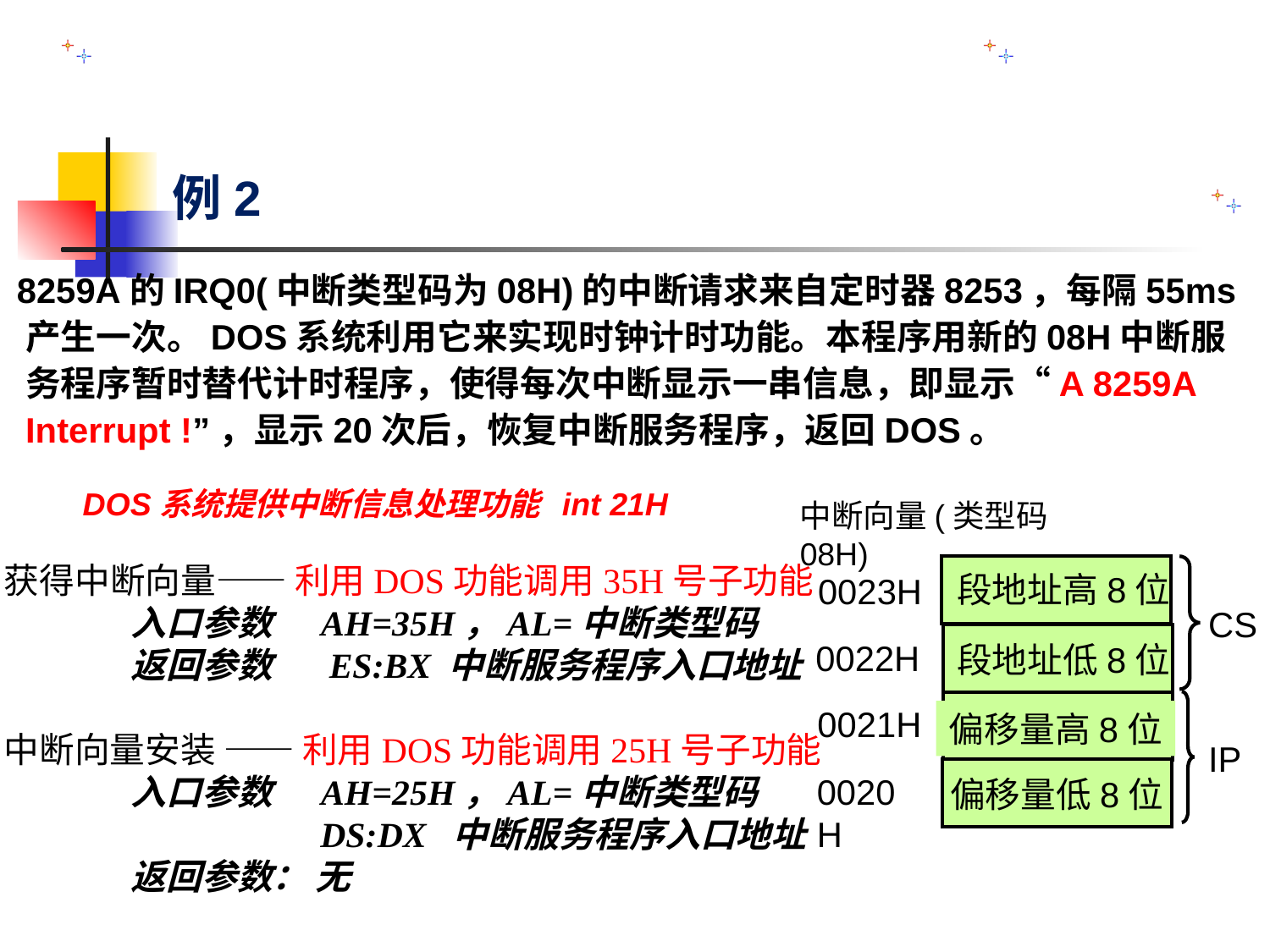

例2

    8259A的IRQ0(中断类型码为08H)的中断请求来自定时器8253，每隔55ms产生一次。DOS系统利用它来实现时钟计时功能。本程序用新的08H中断服务程序暂时替代计时程序，使得每次中断显示一串信息，即显示“A 8259A Interrupt !”，显示20次后，恢复中断服务程序，返回DOS。
DOS系统提供中断信息处理功能  int 21H
中断向量(类型码08H)
获得中断向量—— 利用DOS功能调用35H号子功能
入口参数     AH=35H，AL=中断类型码
返回参数      ES:BX 中断服务程序入口地址

中断向量安装 —— 利用DOS功能调用25H号子功能
入口参数     AH=25H，AL=中断类型码
       DS:DX  中断服务程序入口地址
返回参数： 无

段地址高8位
0023H
CS

0022H
段地址低8位

0021H
偏移量高8位
IP

0020H
偏移量低8位